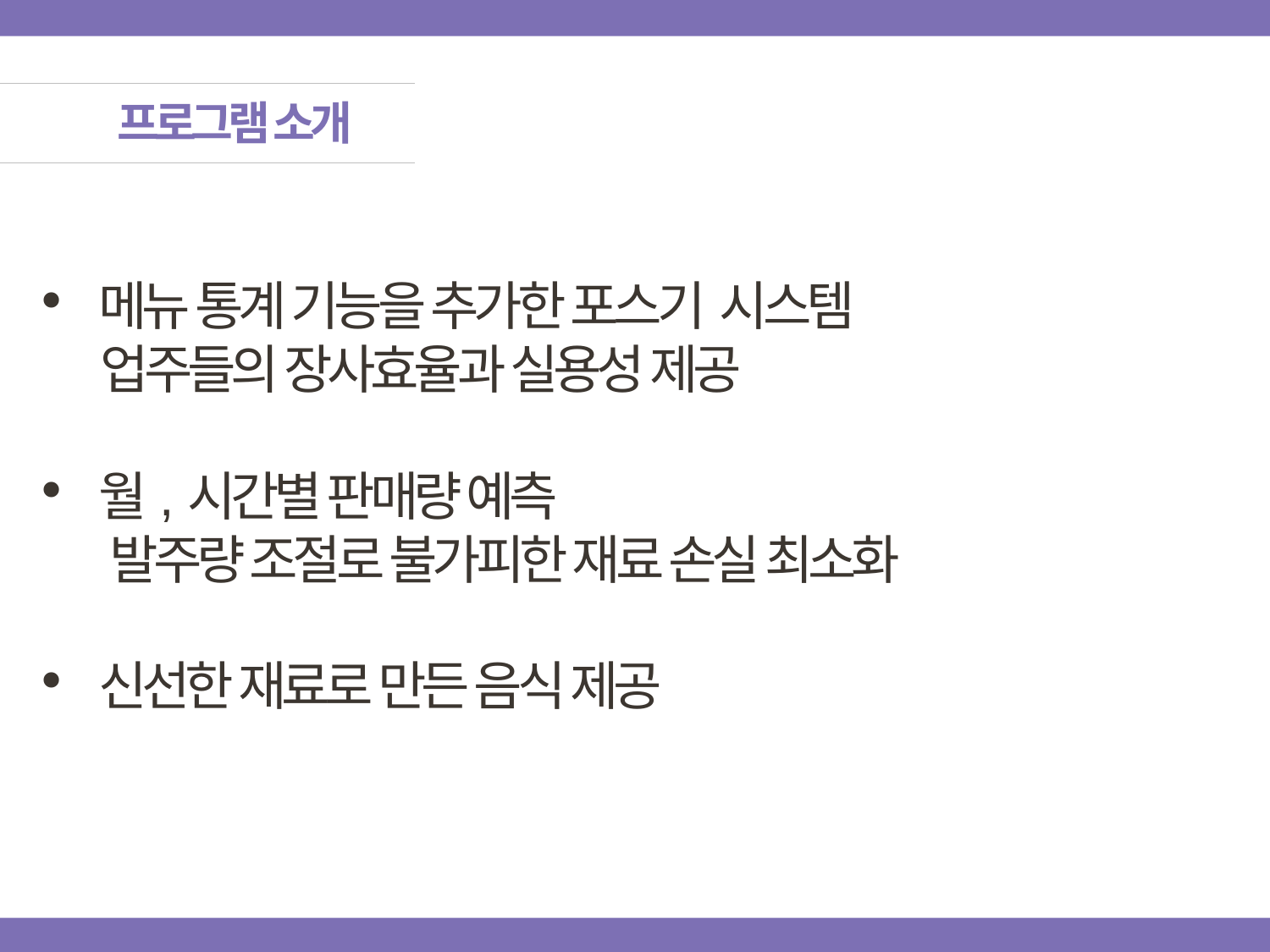

프로그램 소개
메뉴 통계 기능을 추가한 포스기  시스템
     업주들의 장사효율과 실용성 제공

월,시간별 판매량 예측
      발주량 조절로 불가피한 재료 손실 최소화

신선한 재료로 만든 음식 제공